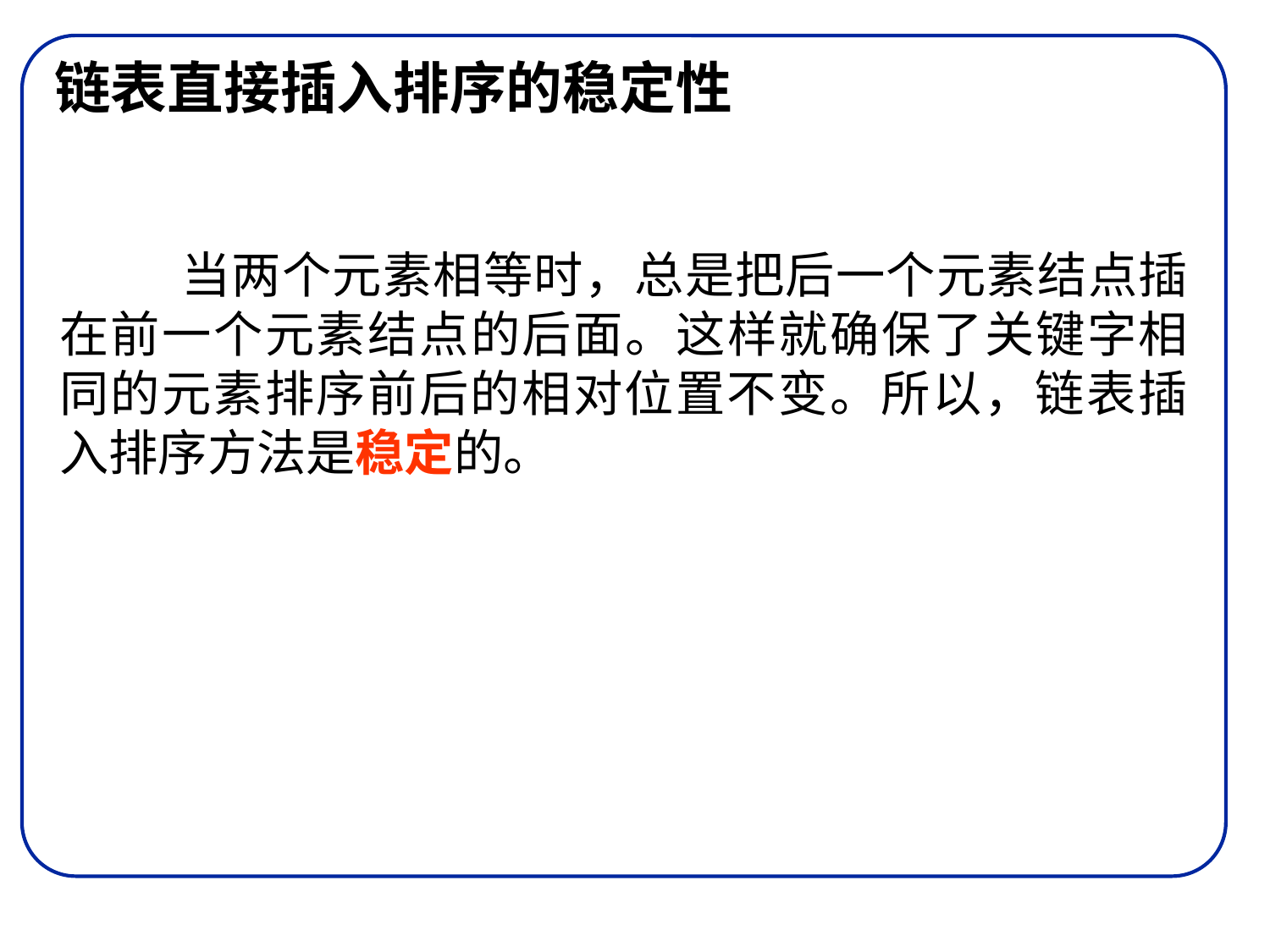

链表直接插入排序的稳定性
         当两个元素相等时，总是把后一个元素结点插在前一个元素结点的后面。这样就确保了关键字相同的元素排序前后的相对位置不变。所以，链表插入排序方法是稳定的。